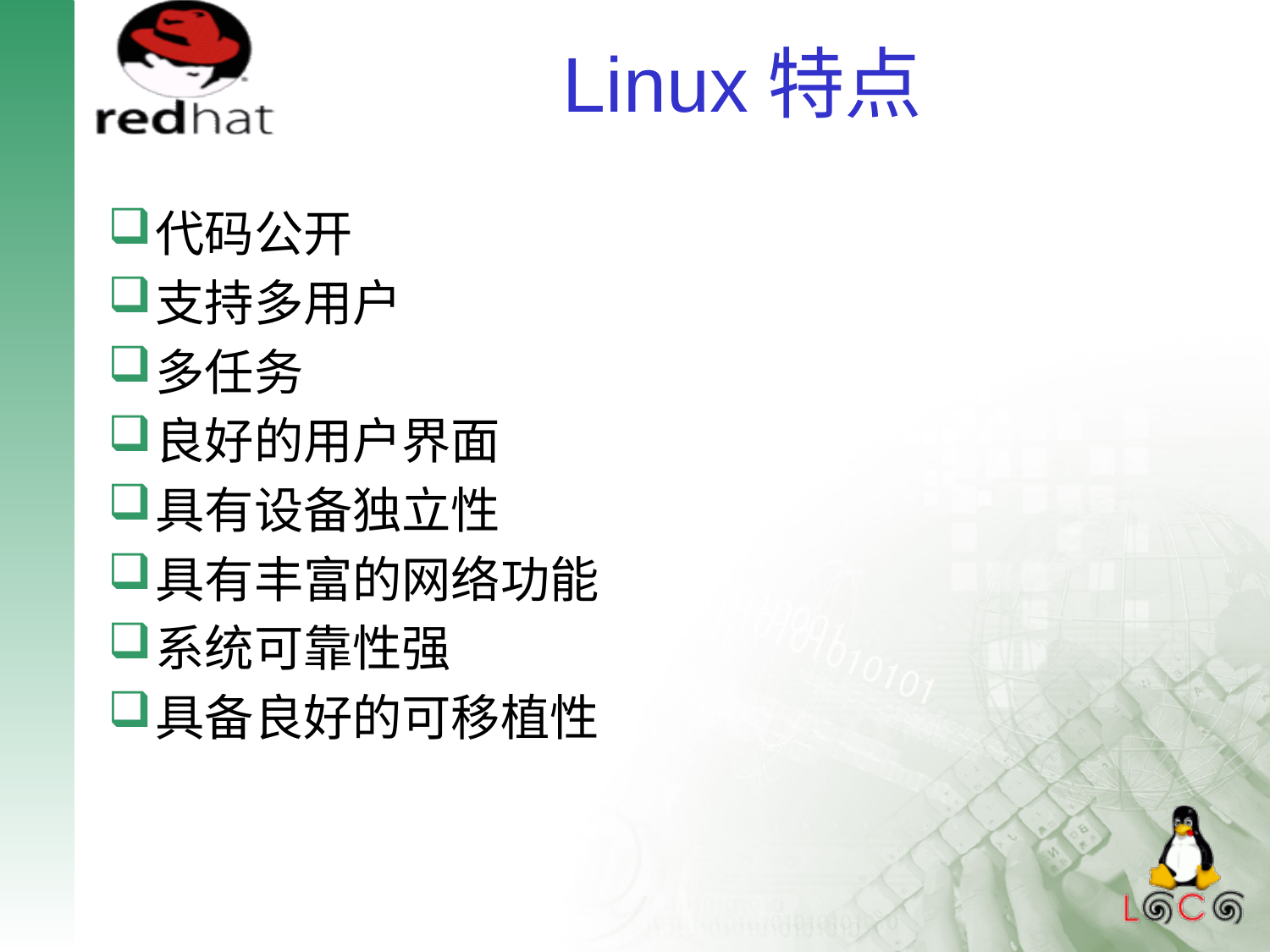

# Linux特点
代码公开
支持多用户
多任务
良好的用户界面
具有设备独立性
具有丰富的网络功能
系统可靠性强
具备良好的可移植性